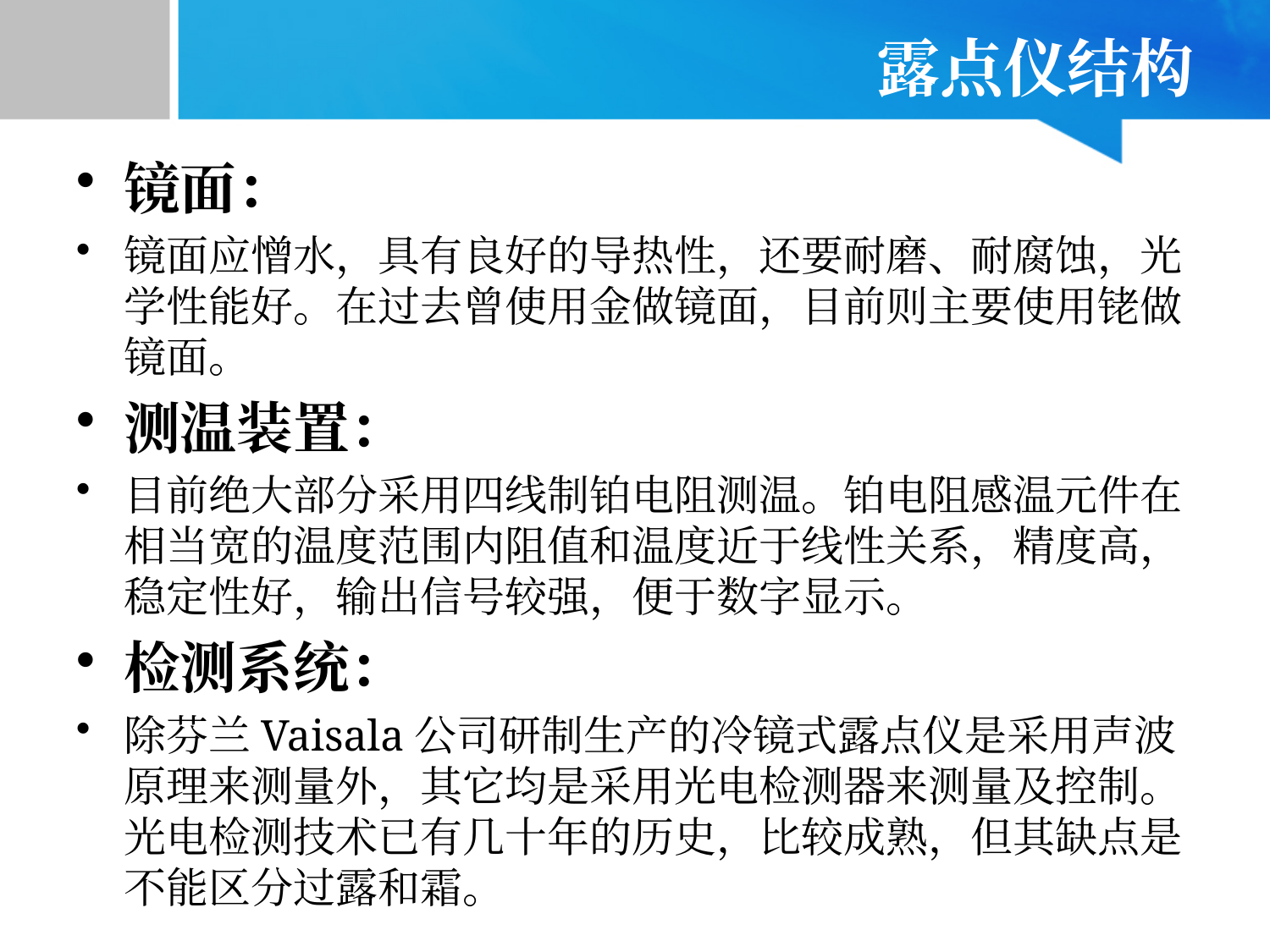

# 露点仪结构
镜面：
镜面应憎水，具有良好的导热性，还要耐磨、耐腐蚀，光学性能好。在过去曾使用金做镜面，目前则主要使用铑做镜面。
测温装置：
目前绝大部分采用四线制铂电阻测温。铂电阻感温元件在相当宽的温度范围内阻值和温度近于线性关系，精度高，稳定性好，输出信号较强，便于数字显示。
检测系统：
除芬兰Vaisala公司研制生产的冷镜式露点仪是采用声波原理来测量外，其它均是采用光电检测器来测量及控制。光电检测技术已有几十年的历史，比较成熟，但其缺点是不能区分过露和霜。